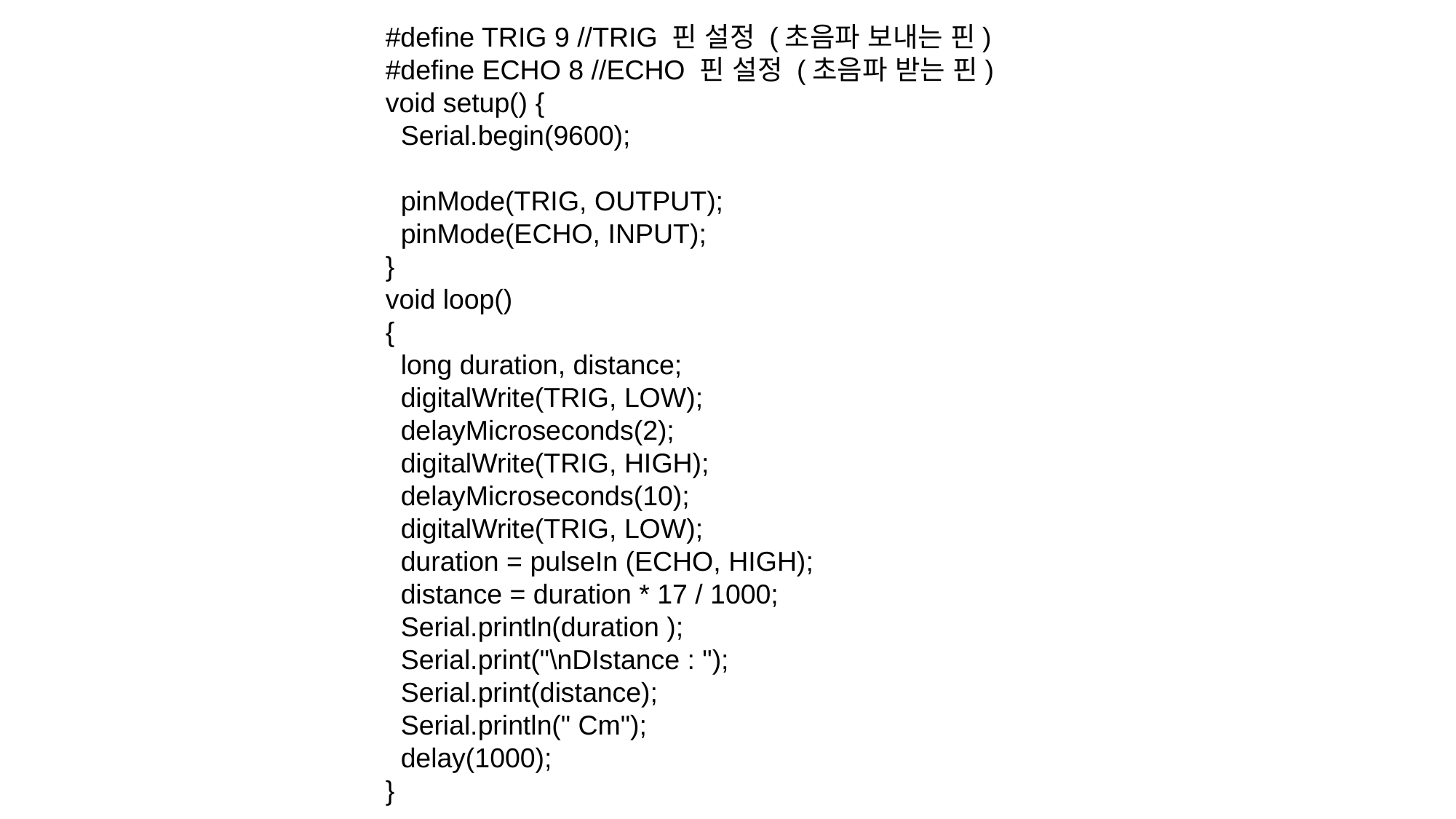

#define TRIG 9 //TRIG 핀 설정 (초음파 보내는 핀)
#define ECHO 8 //ECHO 핀 설정 (초음파 받는 핀)
void setup() {
  Serial.begin(9600);

  pinMode(TRIG, OUTPUT);
  pinMode(ECHO, INPUT);
}
void loop()
{
  long duration, distance;
  digitalWrite(TRIG, LOW);
  delayMicroseconds(2);
  digitalWrite(TRIG, HIGH);
  delayMicroseconds(10);
  digitalWrite(TRIG, LOW);
  duration = pulseIn (ECHO, HIGH);
  distance = duration * 17 / 1000;
  Serial.println(duration );
  Serial.print("\nDIstance : ");
  Serial.print(distance);
  Serial.println(" Cm");
  delay(1000);
}